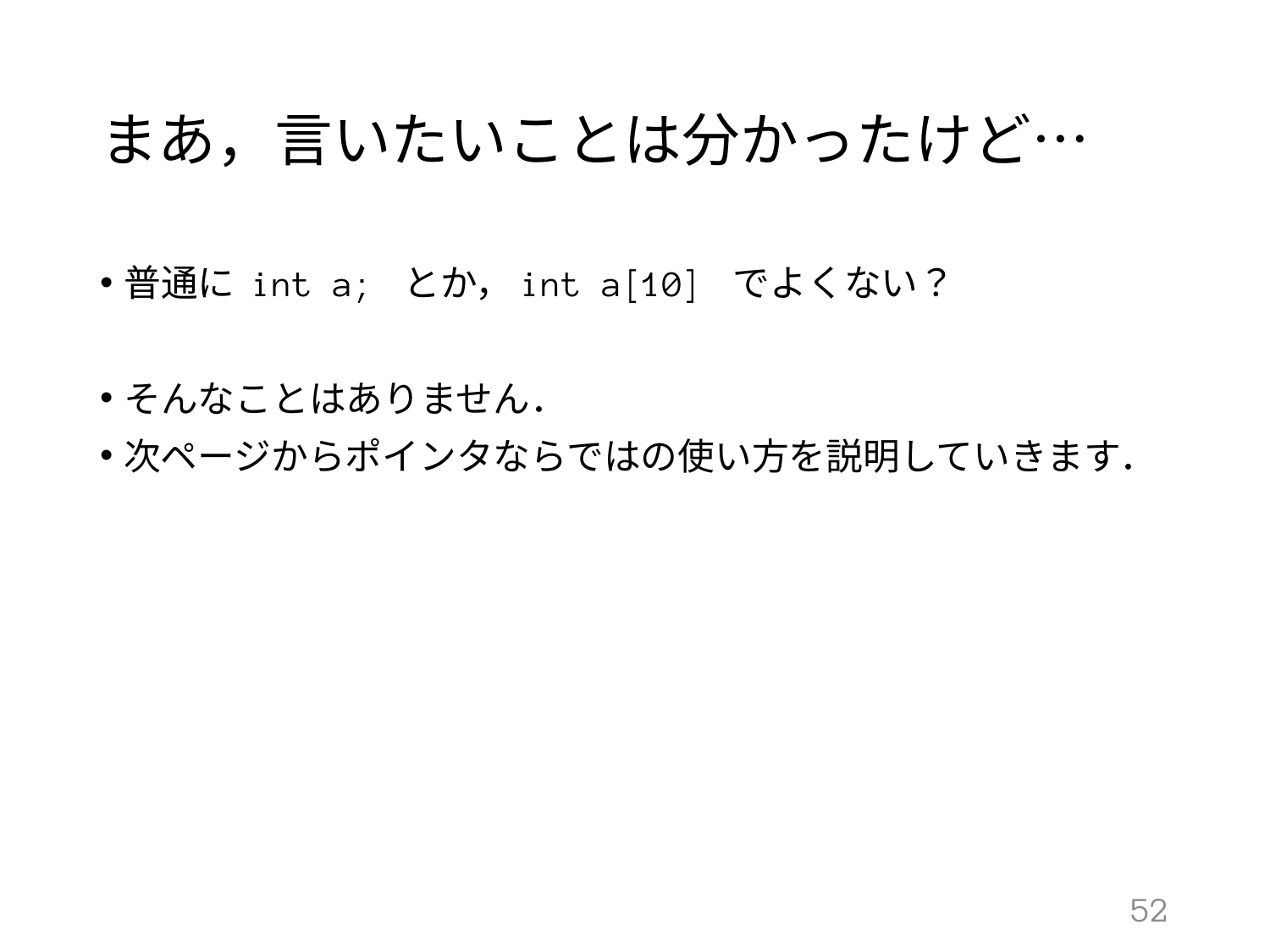

# まあ，言いたいことは分かったけど…
普通に int a; とか，int a[10] でよくない？

そんなことはありません．
次ページからポインタならではの使い方を説明していきます．
52